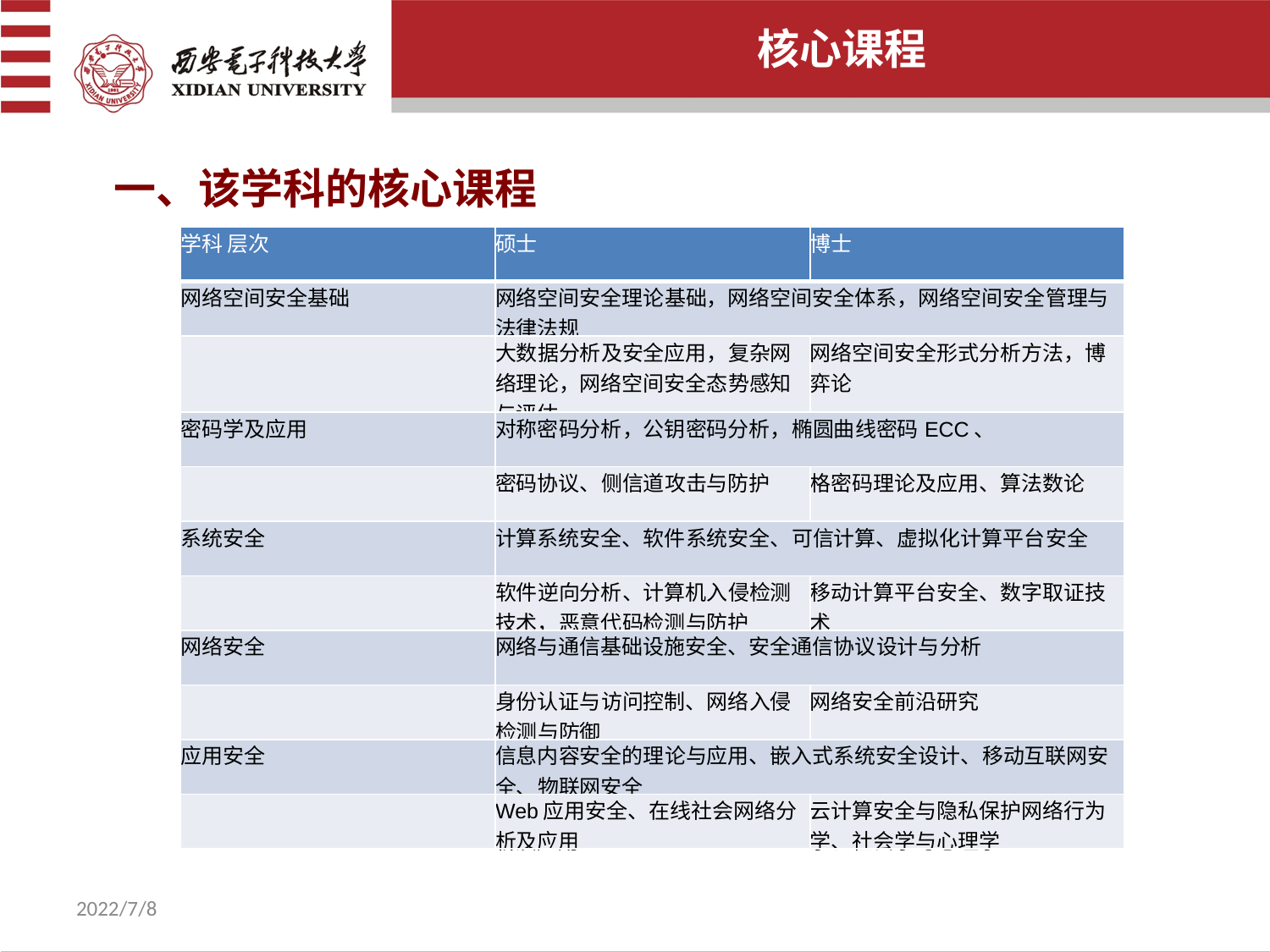

核心课程
一、该学科的核心课程

| 学科 层次 | 硕士 | 博士 |
| --- | --- | --- |
| 网络空间安全基础 | 网络空间安全理论基础，网络空间安全体系，网络空间安全管理与法律法规 |  |
|  | 大数据分析及安全应用，复杂网络理论，网络空间安全态势感知与评估 | 网络空间安全形式分析方法，博弈论 |
| 密码学及应用 | 对称密码分析，公钥密码分析，椭圆曲线密码ECC、 |  |
|  | 密码协议、侧信道攻击与防护 | 格密码理论及应用、算法数论 |
| 系统安全 | 计算系统安全、软件系统安全、可信计算、虚拟化计算平台安全 |  |
|  | 软件逆向分析、计算机入侵检测技术，恶意代码检测与防护 | 移动计算平台安全、数字取证技术 |
| 网络安全 | 网络与通信基础设施安全、安全通信协议设计与分析 |  |
|  | 身份认证与访问控制、网络入侵检测与防御 | 网络安全前沿研究 |
| 应用安全 | 信息内容安全的理论与应用、嵌入式系统安全设计、移动互联网安全、物联网安全 |  |
|  | Web应用安全、在线社会网络分析及应用 | 云计算安全与隐私保护网络行为学、社会学与心理学 |
2022/7/8